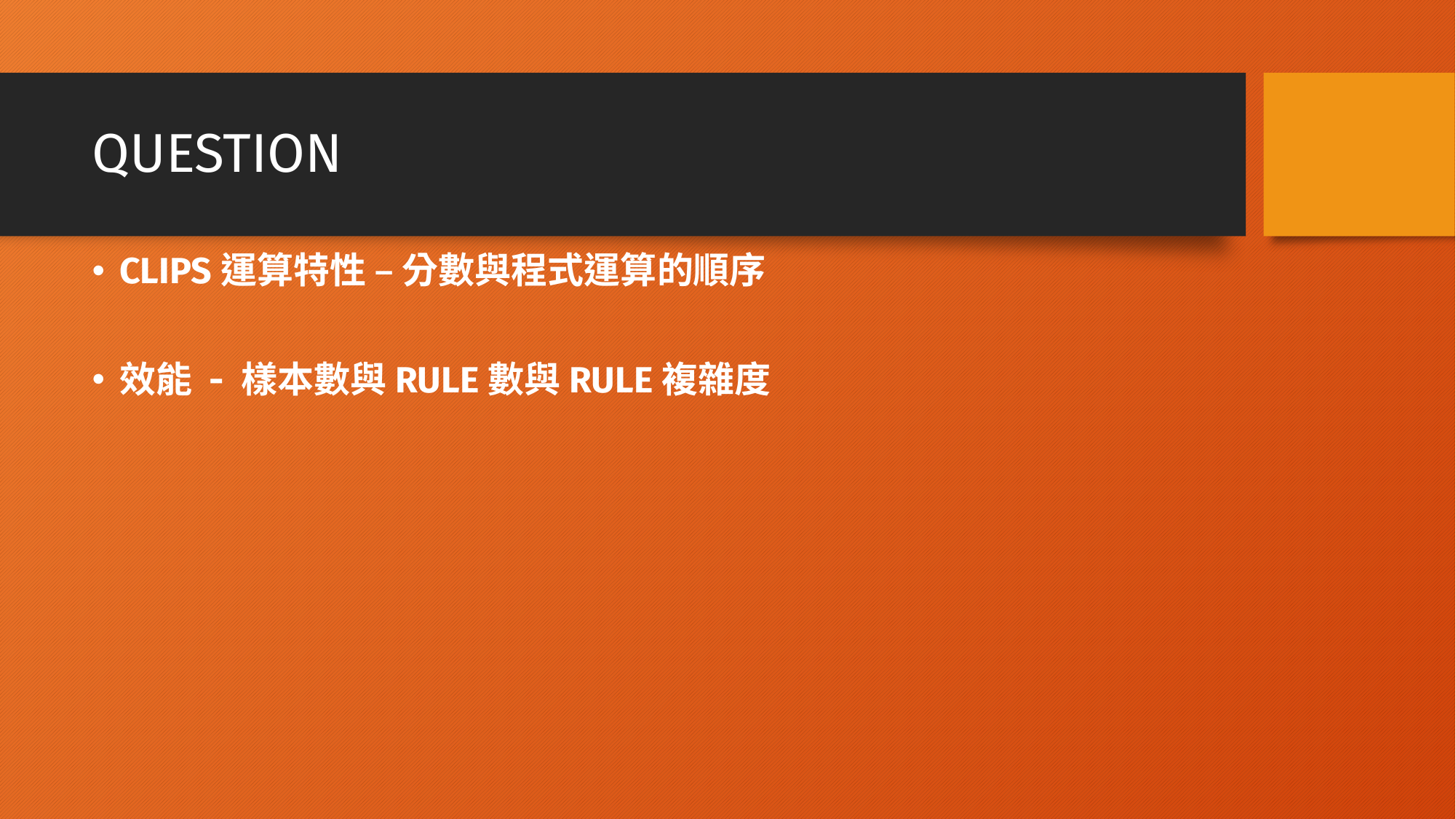

# QUESTION
CLIPS運算特性 – 分數與程式運算的順序

效能 - 樣本數與RULE數與RULE複雜度